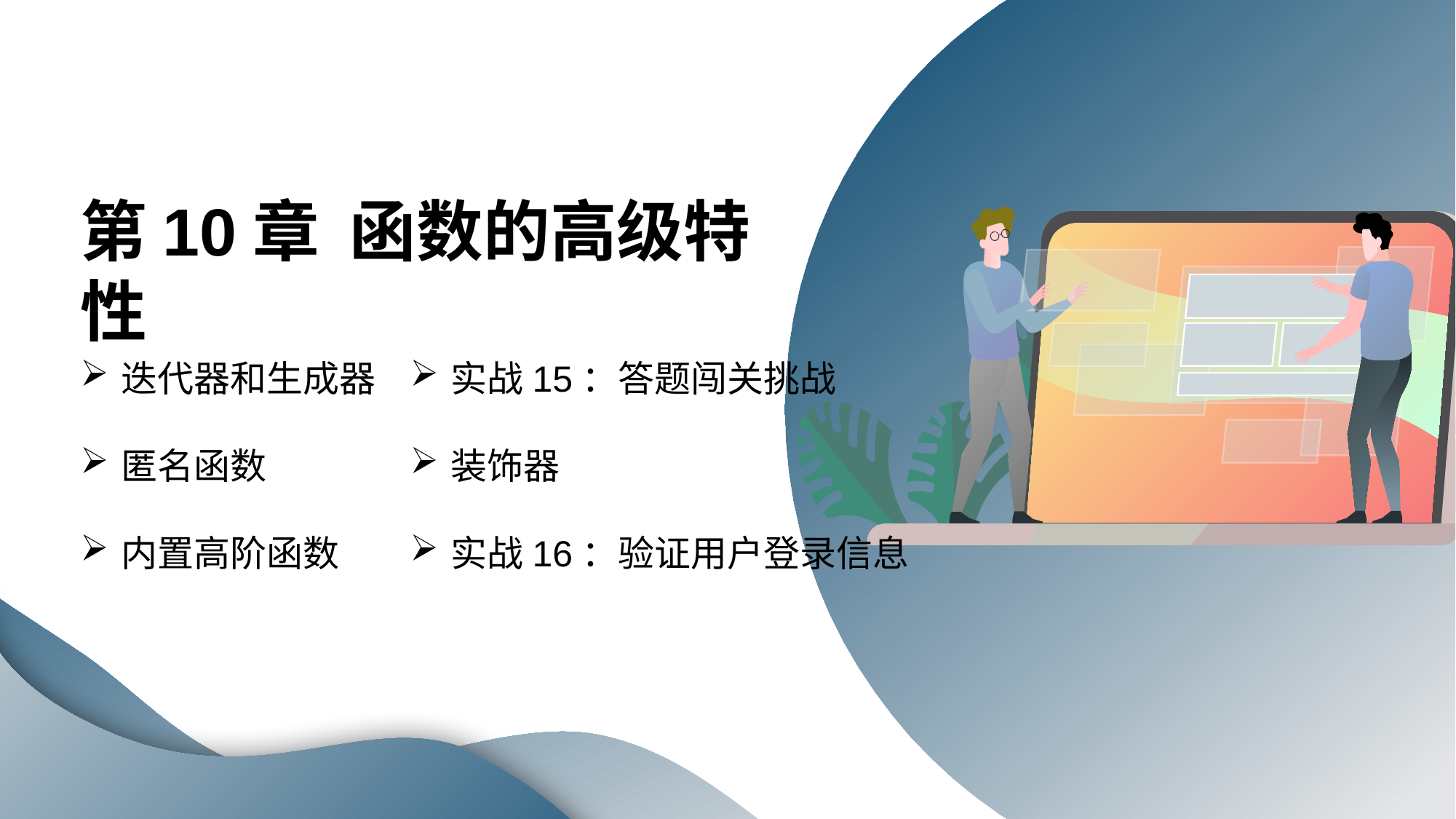

第10章  函数的高级特性
迭代器和生成器
匿名函数
内置高阶函数
实战15：答题闯关挑战
装饰器
实战16：验证用户登录信息